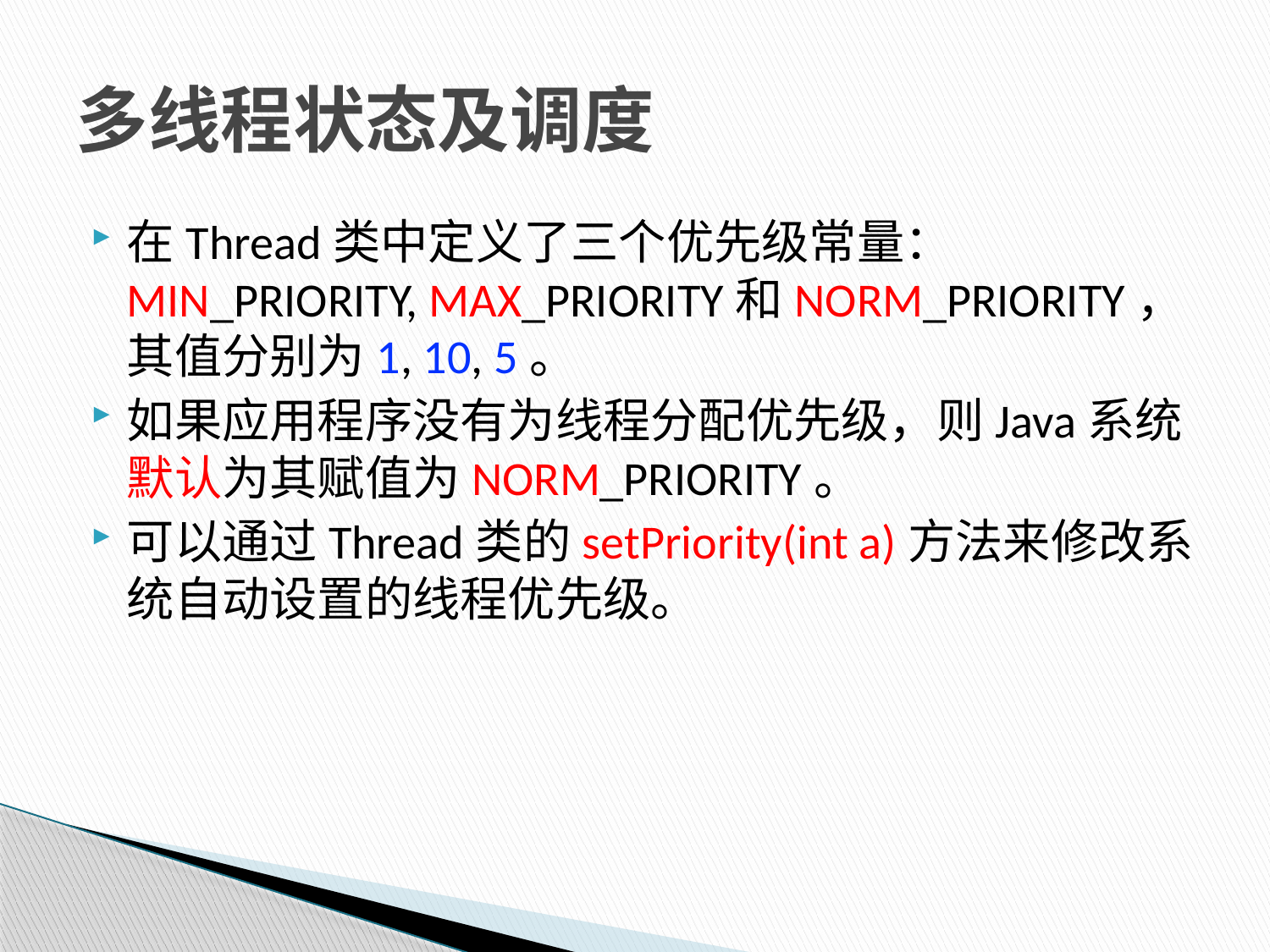

# 多线程状态及调度
在Thread类中定义了三个优先级常量：MIN_PRIORITY, MAX_PRIORITY和NORM_PRIORITY，其值分别为1, 10, 5。
如果应用程序没有为线程分配优先级，则Java系统默认为其赋值为NORM_PRIORITY。
可以通过Thread类的setPriority(int a)方法来修改系统自动设置的线程优先级。